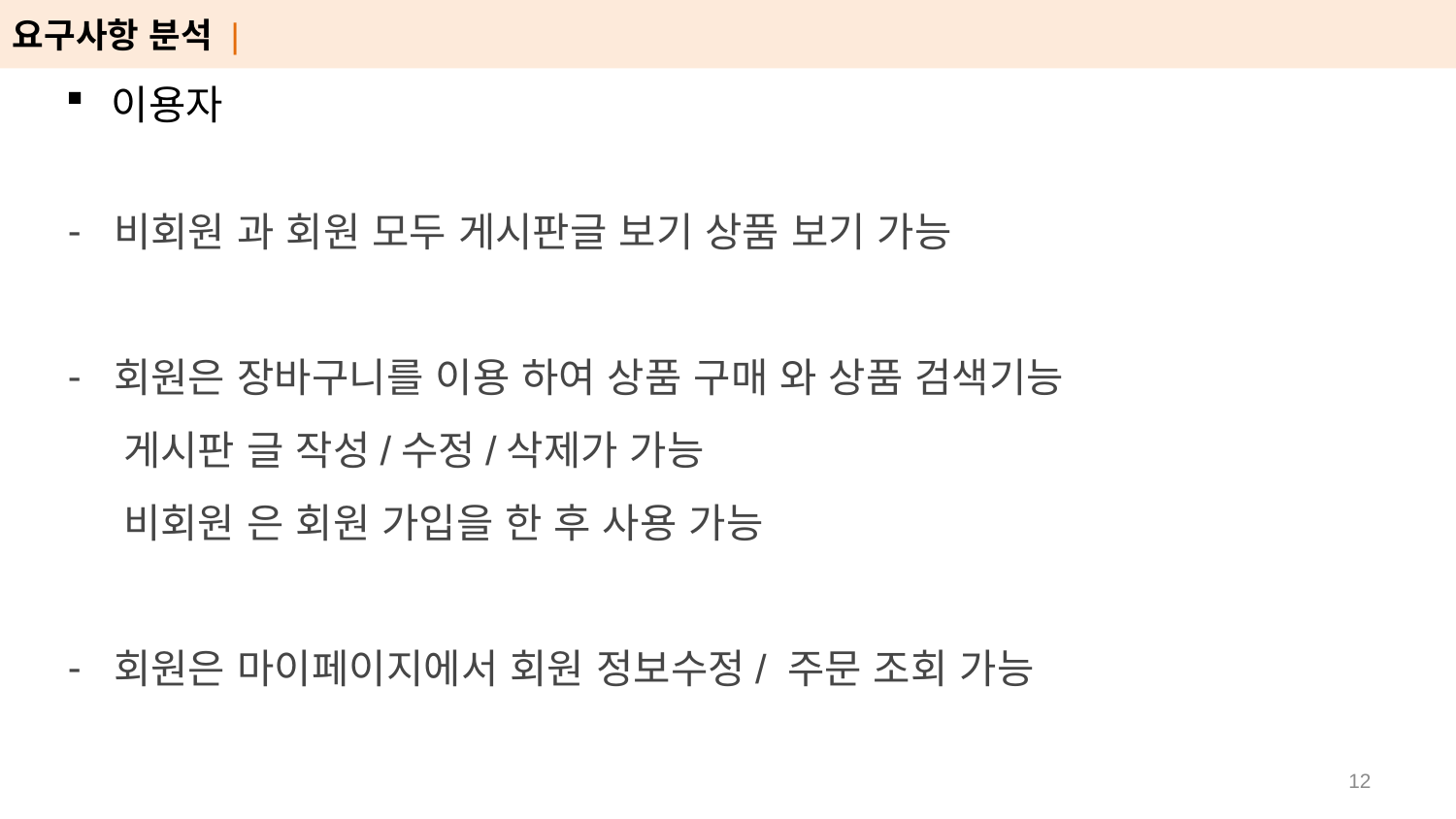

요구사항 분석 |
이용자
비회원 과 회원 모두 게시판글 보기 상품 보기 가능

회원은 장바구니를 이용 하여 상품 구매 와 상품 검색기능
    게시판 글 작성/수정/삭제가 가능
    비회원 은 회원 가입을 한 후 사용 가능

회원은 마이페이지에서 회원 정보수정/ 주문 조회 가능
12